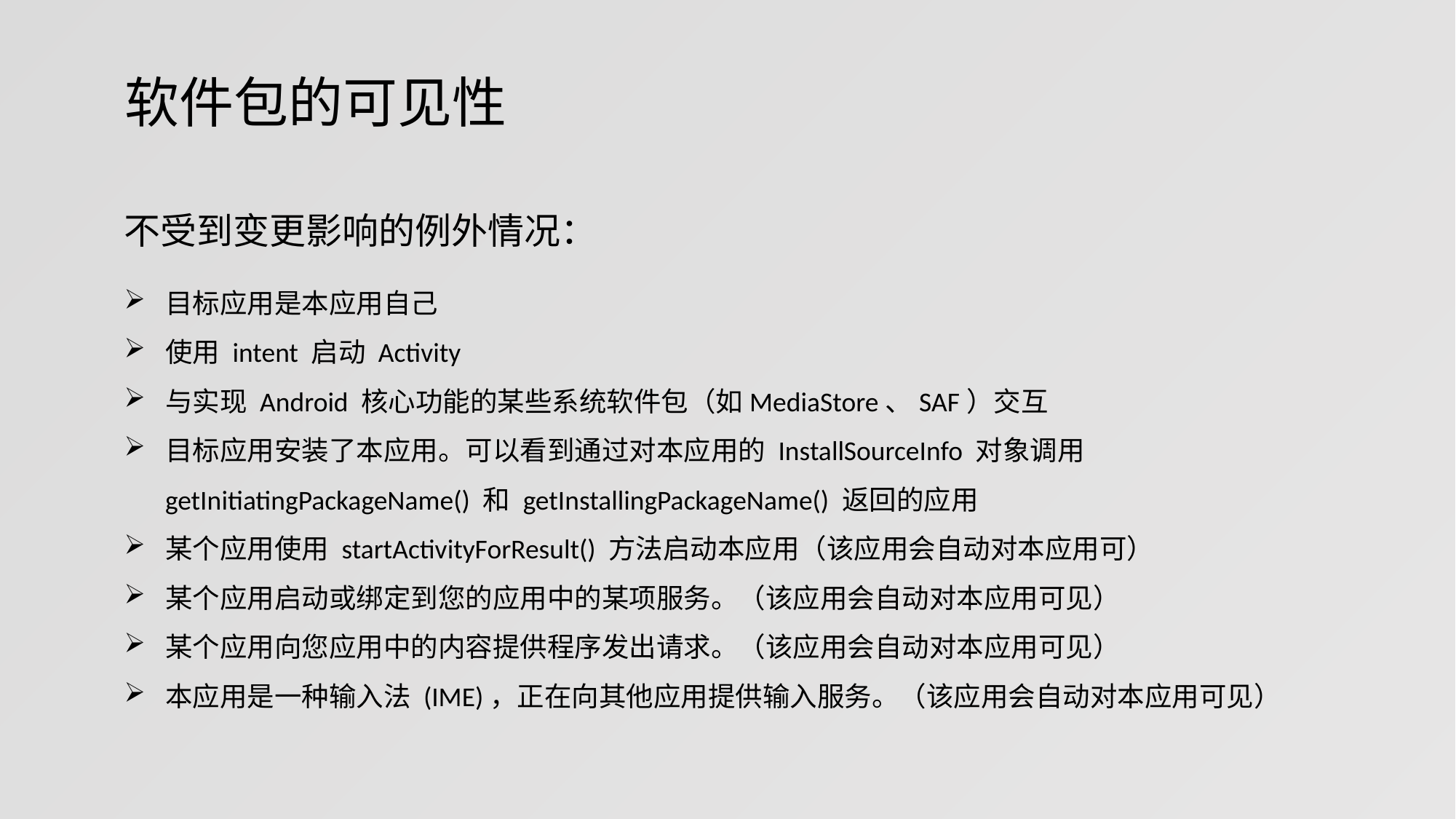

# 软件包的可见性
不受到变更影响的例外情况：
目标应用是本应用自己
使用 intent 启动 Activity
与实现 Android 核心功能的某些系统软件包（如MediaStore、SAF）交互
目标应用安装了本应用。可以看到通过对本应用的 InstallSourceInfo 对象调用 getInitiatingPackageName() 和 getInstallingPackageName() 返回的应用
某个应用使用 startActivityForResult() 方法启动本应用（该应用会自动对本应用可）
某个应用启动或绑定到您的应用中的某项服务。（该应用会自动对本应用可见）
某个应用向您应用中的内容提供程序发出请求。（该应用会自动对本应用可见）
本应用是一种输入法 (IME)，正在向其他应用提供输入服务。（该应用会自动对本应用可见）